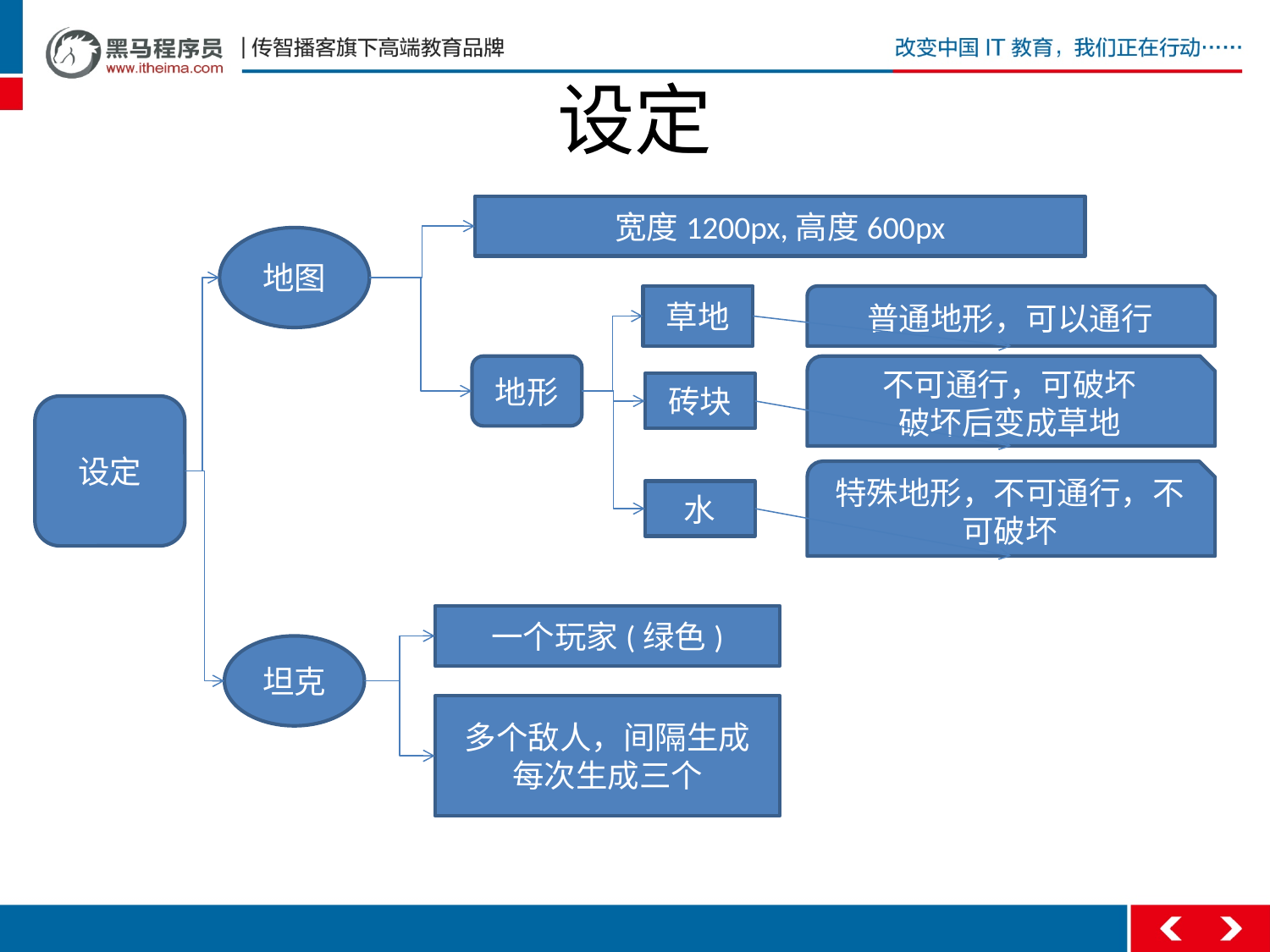

# 设定
宽度1200px,高度600px
地图
草地
普通地形，可以通行
地形
不可通行，可破坏
破坏后变成草地
砖块
设定
特殊地形，不可通行，不可破坏
水
一个玩家(绿色)
坦克
多个敌人，间隔生成
每次生成三个